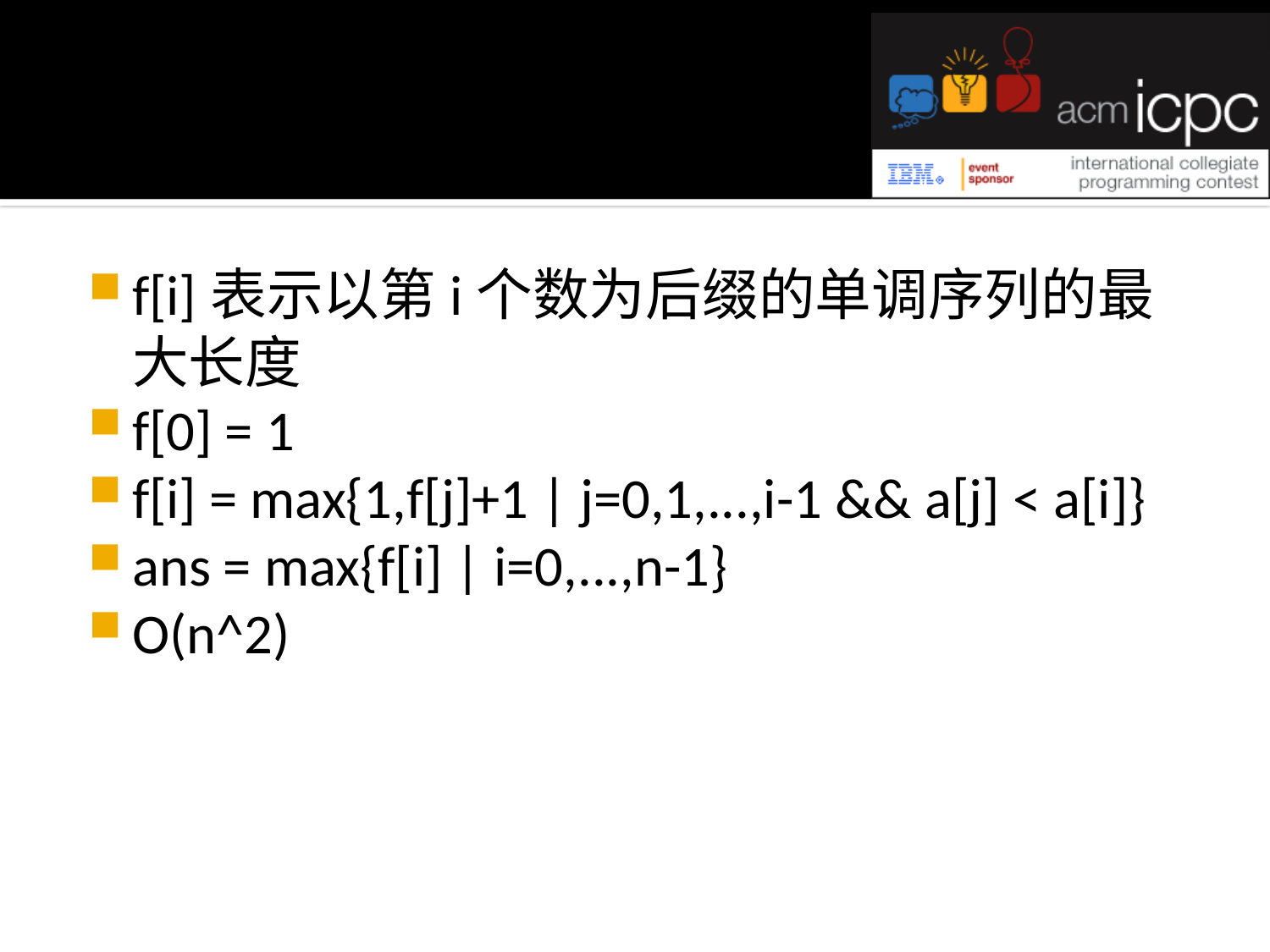

f[i]表示以第i个数为后缀的单调序列的最大长度
f[0] = 1
f[i] = max{1,f[j]+1 | j=0,1,...,i-1 && a[j] < a[i]}
ans = max{f[i] | i=0,...,n-1}
O(n^2)